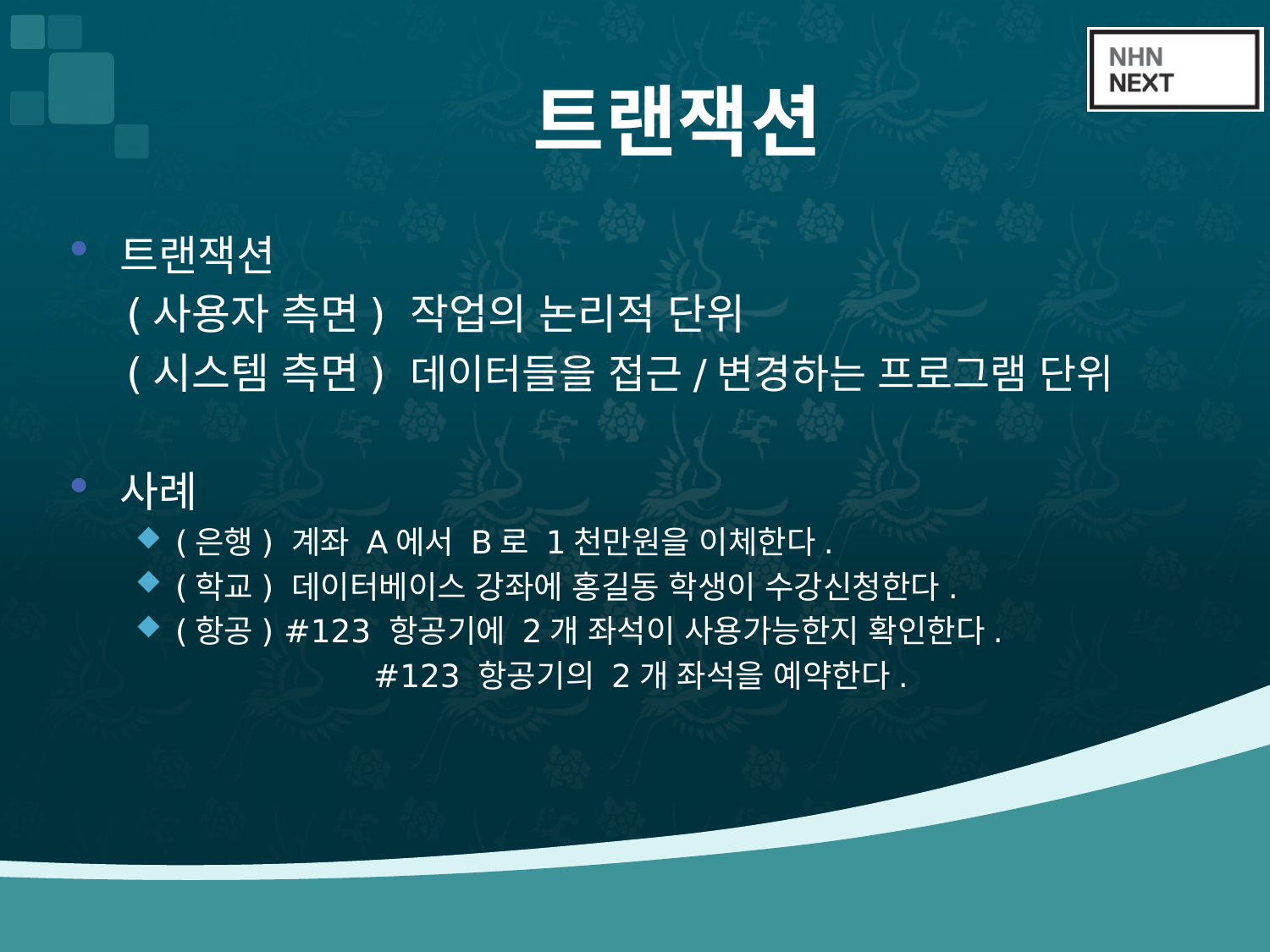

# 트랜잭션
트랜잭션
    (사용자 측면) 작업의 논리적 단위
    (시스템 측면) 데이터들을 접근/변경하는 프로그램 단위

사례
(은행) 계좌 A에서 B로 1천만원을 이체한다.
(학교) 데이터베이스 강좌에 홍길동 학생이 수강신청한다.
(항공) #123 항공기에 2개 좌석이 사용가능한지 확인한다.
		       #123 항공기의 2개 좌석을 예약한다.